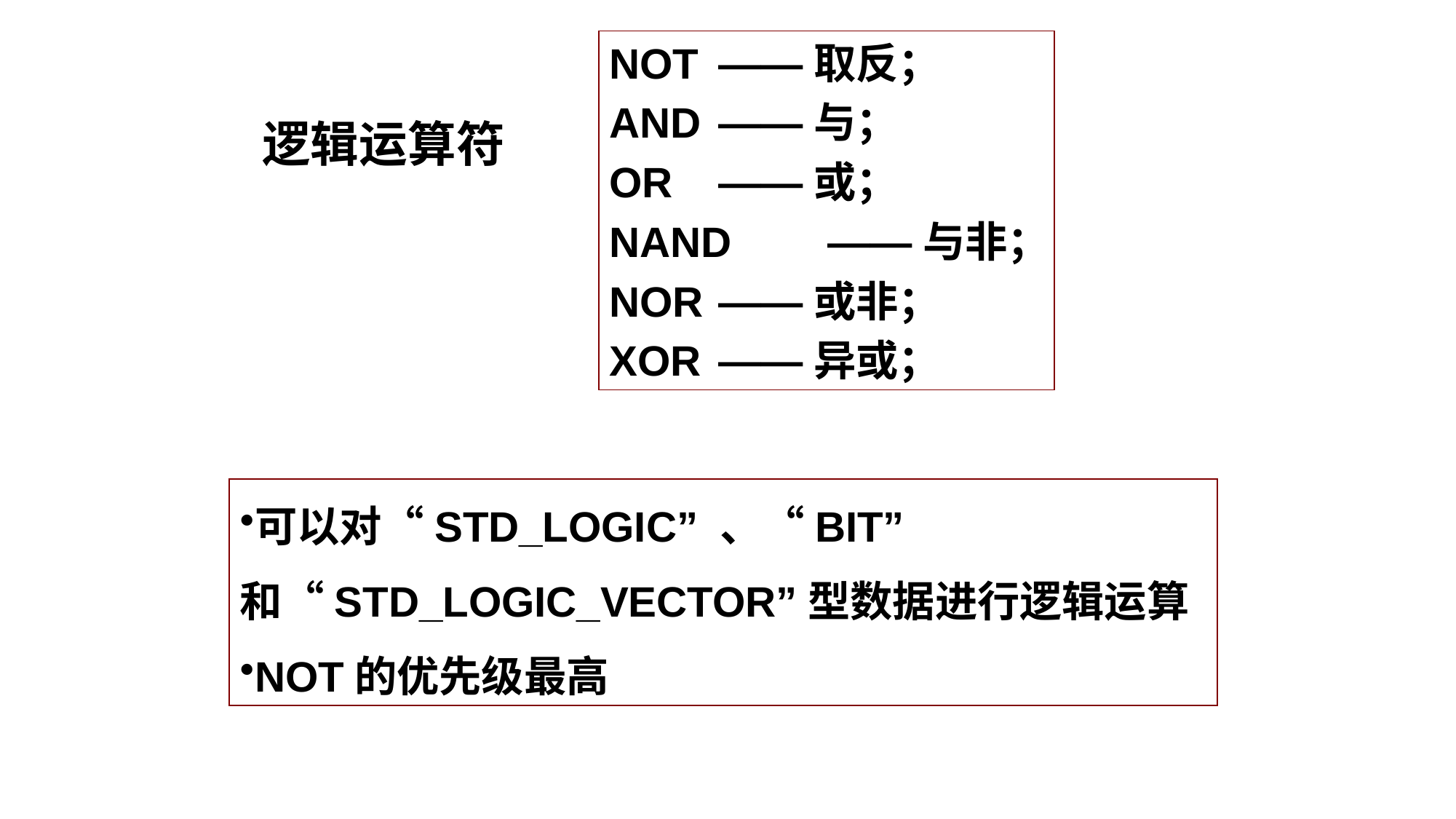

NOT	——取反；
AND	——与；
OR	——或；
NAND	——与非；
NOR	——或非；
XOR	——异或；
逻辑运算符
可以对“STD_LOGIC” 、“BIT”
和“STD_LOGIC_VECTOR”型数据进行逻辑运算
NOT的优先级最高